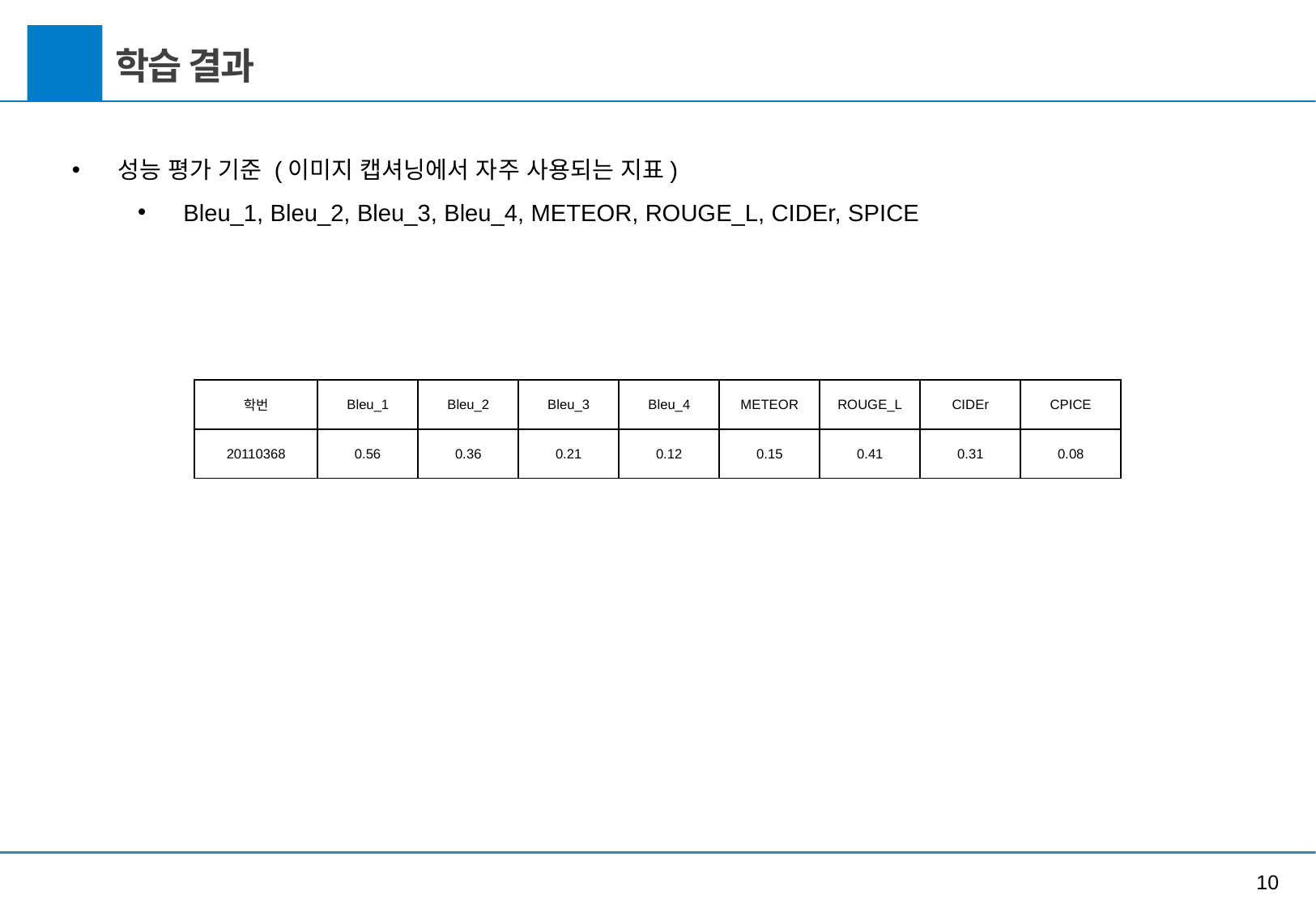

05
학습 결과
성능 평가 기준 (이미지 캡셔닝에서 자주 사용되는 지표)
Bleu_1, Bleu_2, Bleu_3, Bleu_4, METEOR, ROUGE_L, CIDEr, SPICE
| 학번 | Bleu\_1 | Bleu\_2 | Bleu\_3 | Bleu\_4 | METEOR | ROUGE\_L | CIDEr | CPICE |
| --- | --- | --- | --- | --- | --- | --- | --- | --- |
| 20110368 | 0.56 | 0.36 | 0.21 | 0.12 | 0.15 | 0.41 | 0.31 | 0.08 |